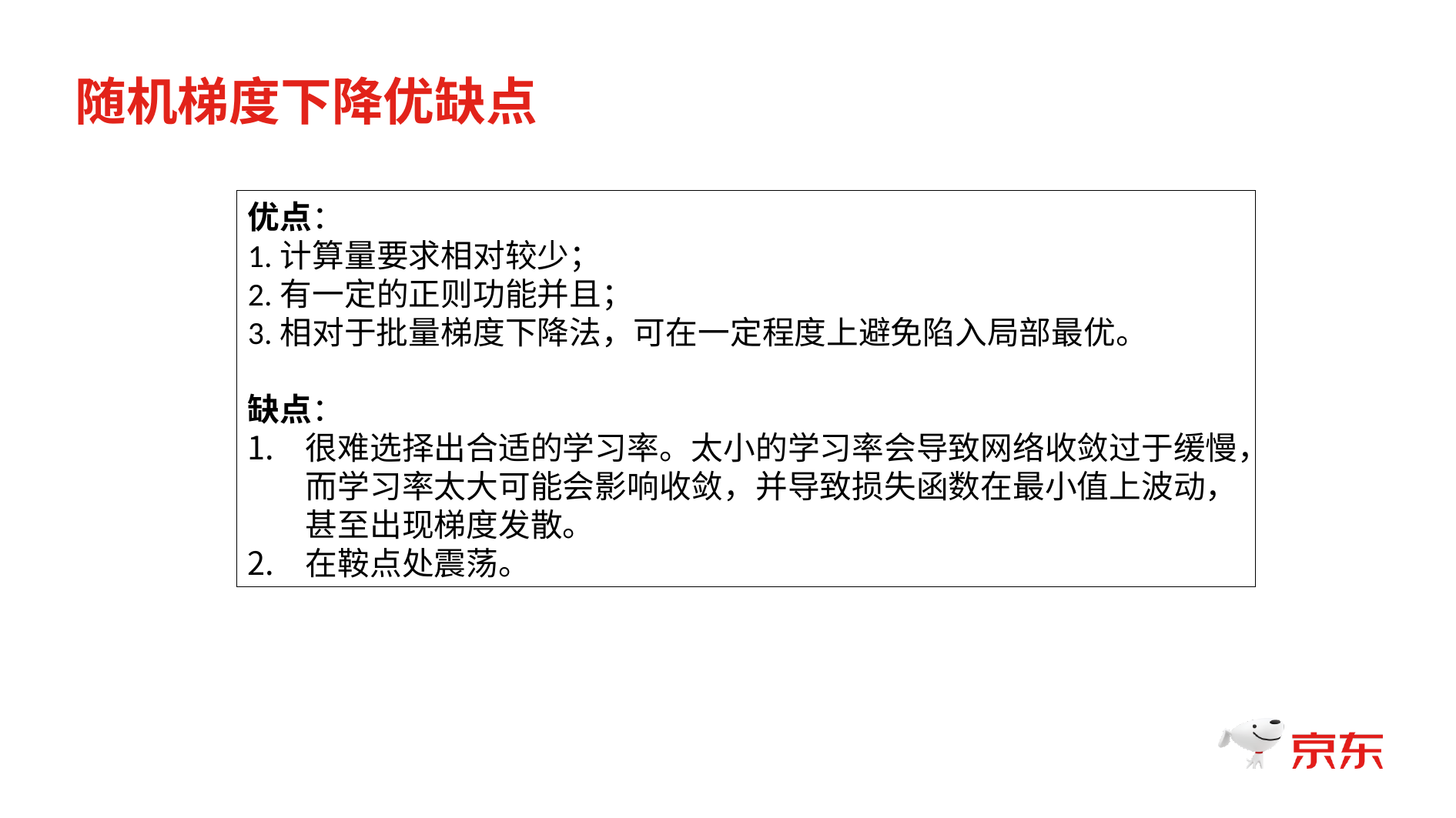

随机梯度下降优缺点
优点：
1.计算量要求相对较少；
2.有一定的正则功能并且；
3.相对于批量梯度下降法，可在一定程度上避免陷入局部最优。

缺点：
很难选择出合适的学习率。太小的学习率会导致网络收敛过于缓慢，而学习率太大可能会影响收敛，并导致损失函数在最小值上波动，甚至出现梯度发散。
在鞍点处震荡。